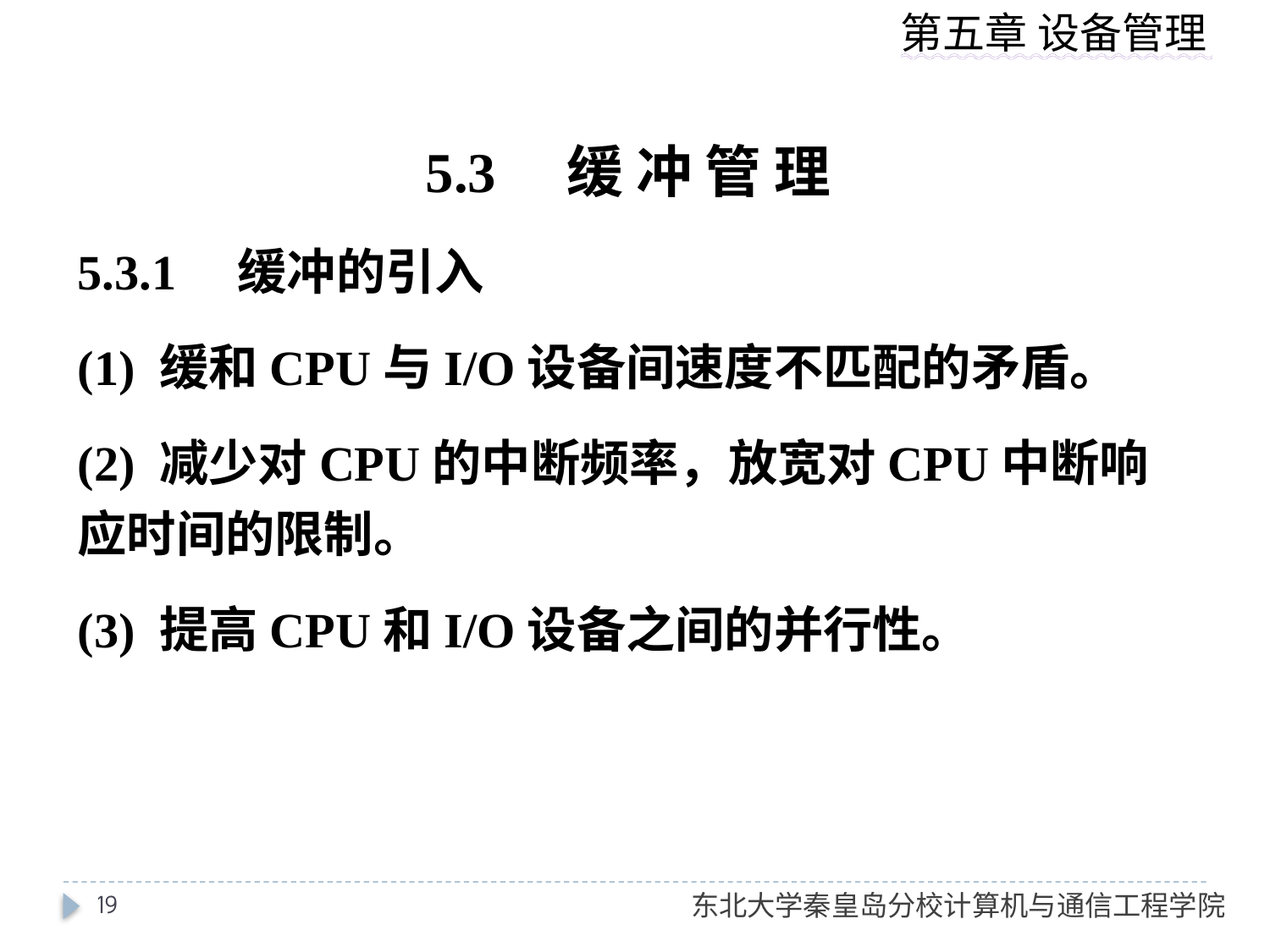

5.3　缓 冲 管 理
5.3.1　缓冲的引入
(1) 缓和CPU与I/O设备间速度不匹配的矛盾。
(2) 减少对CPU的中断频率，放宽对CPU中断响应时间的限制。
(3) 提高CPU和I/O设备之间的并行性。
19